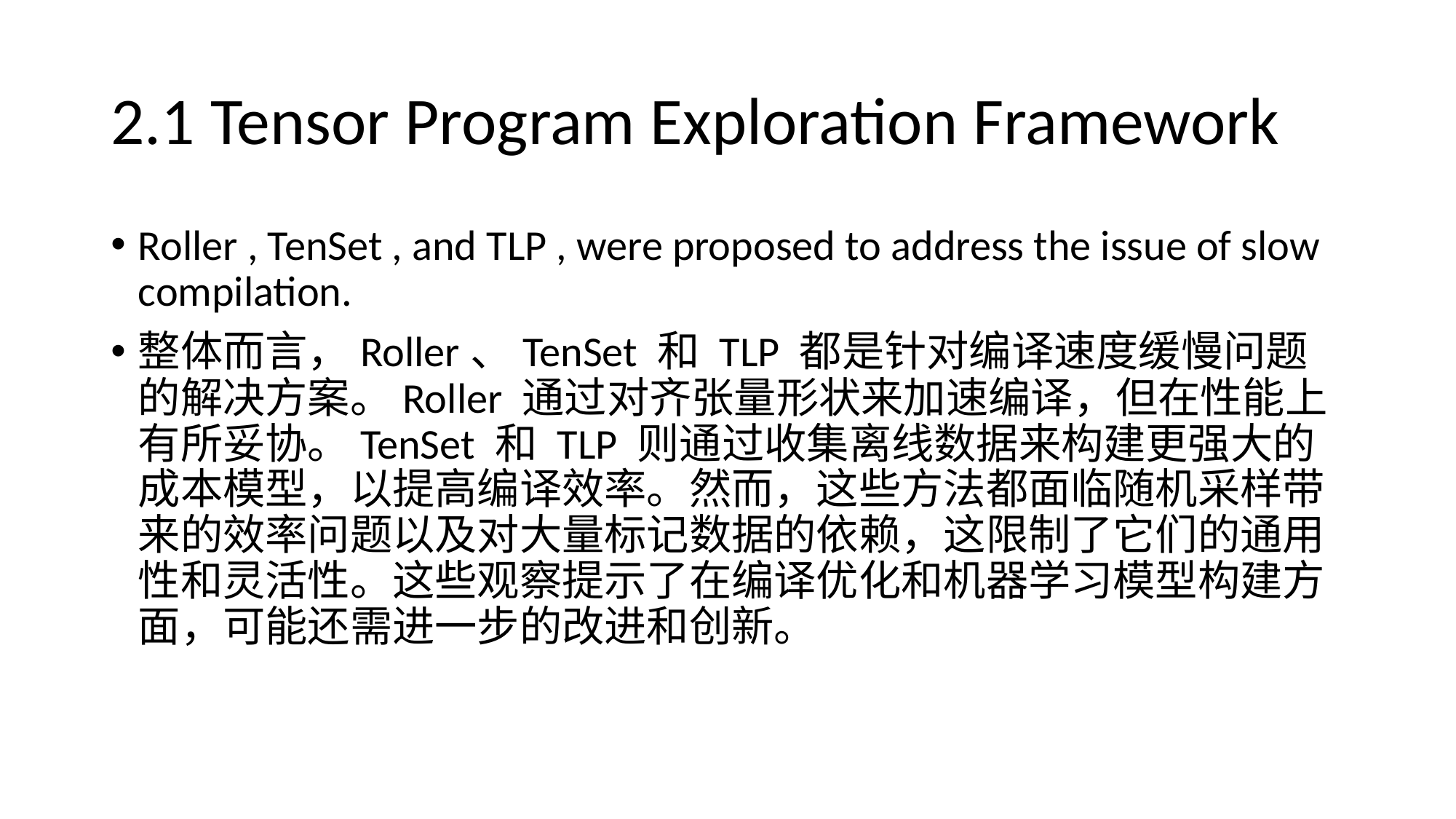

# 2.1 Tensor Program Exploration Framework
Roller , TenSet , and TLP , were proposed to address the issue of slow compilation.
整体而言，Roller、TenSet 和 TLP 都是针对编译速度缓慢问题的解决方案。Roller 通过对齐张量形状来加速编译，但在性能上有所妥协。TenSet 和 TLP 则通过收集离线数据来构建更强大的成本模型，以提高编译效率。然而，这些方法都面临随机采样带来的效率问题以及对大量标记数据的依赖，这限制了它们的通用性和灵活性。这些观察提示了在编译优化和机器学习模型构建方面，可能还需进一步的改进和创新。